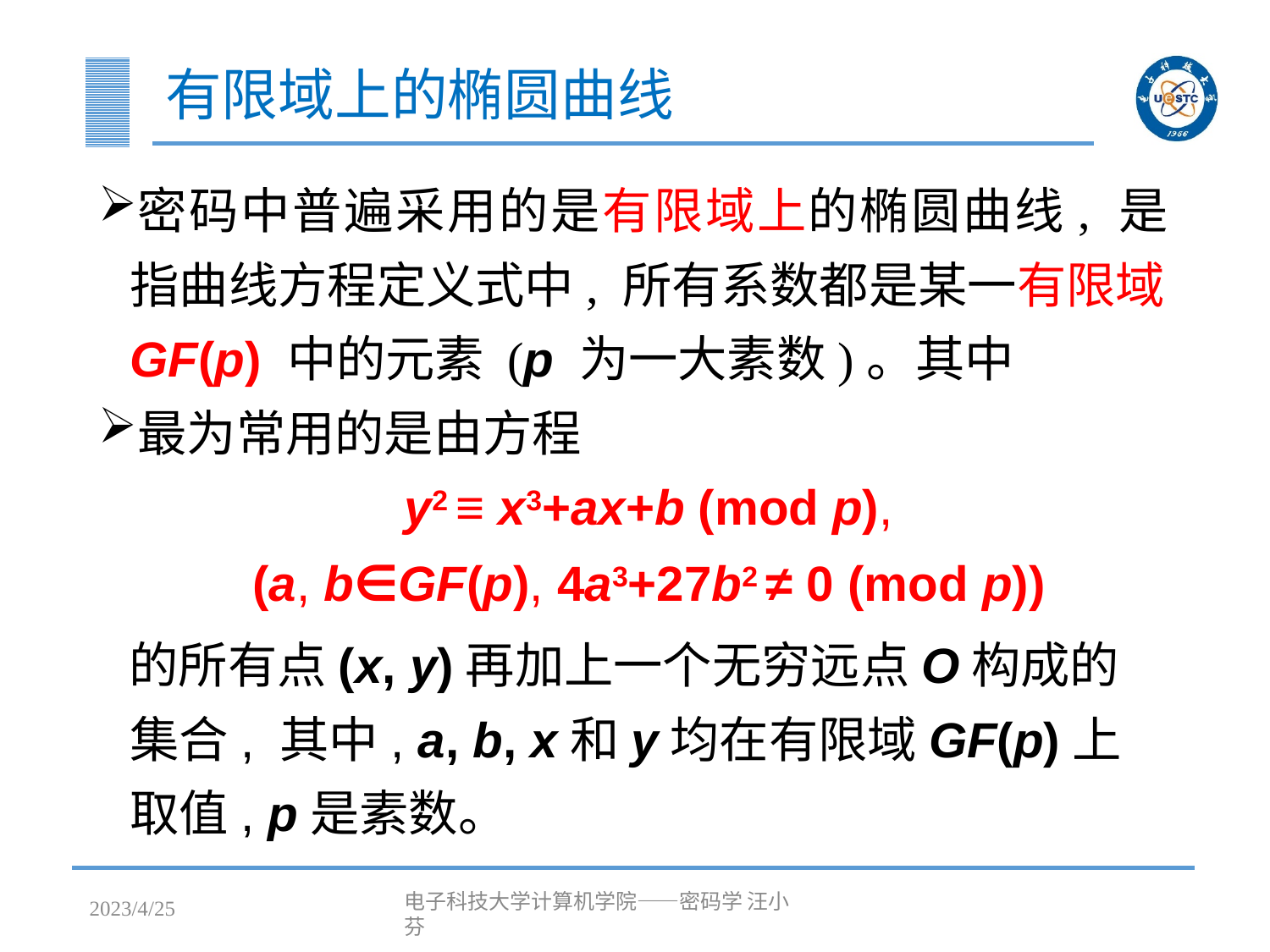

# 有限域上的椭圆曲线
密码中普遍采用的是有限域上的椭圆曲线, 是指曲线方程定义式中, 所有系数都是某一有限域GF(p) 中的元素 (p 为一大素数)。其中
最为常用的是由方程
y2 ≡ x3+ax+b (mod p),
(a, b∈GF(p), 4a3+27b2 ≠ 0 (mod p))
的所有点(x, y)再加上一个无穷远点O构成的集合, 其中, a, b, x和y均在有限域GF(p)上取值, p是素数。
2023/4/25
电子科技大学计算机学院——密码学 汪小芬